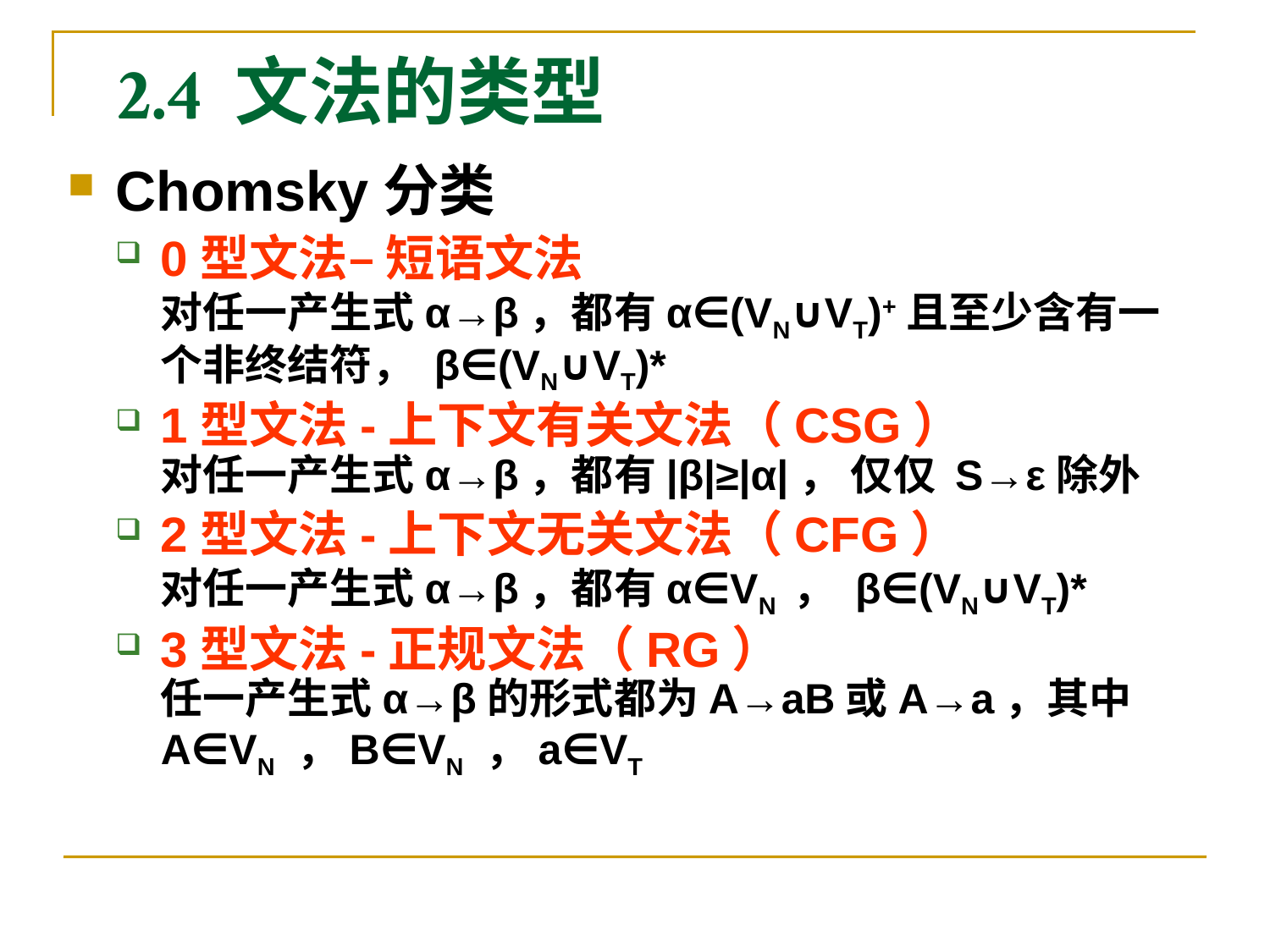

# 2.4 文法的类型
Chomsky分类
0型文法– 短语文法
对任一产生式α→β，都有α∈(VN∪VT)+且至少含有一个非终结符， β∈(VN∪VT)*
1型文法-上下文有关文法（CSG）
对任一产生式α→β，都有|β|≥|α|， 仅仅 S→ε除外
2型文法-上下文无关文法（CFG）
对任一产生式α→β，都有α∈VN ， β∈(VN∪VT)*
3型文法-正规文法（RG）
任一产生式α→β的形式都为A→aB或A→a，其中A∈VN ，B∈VN ，a∈VT